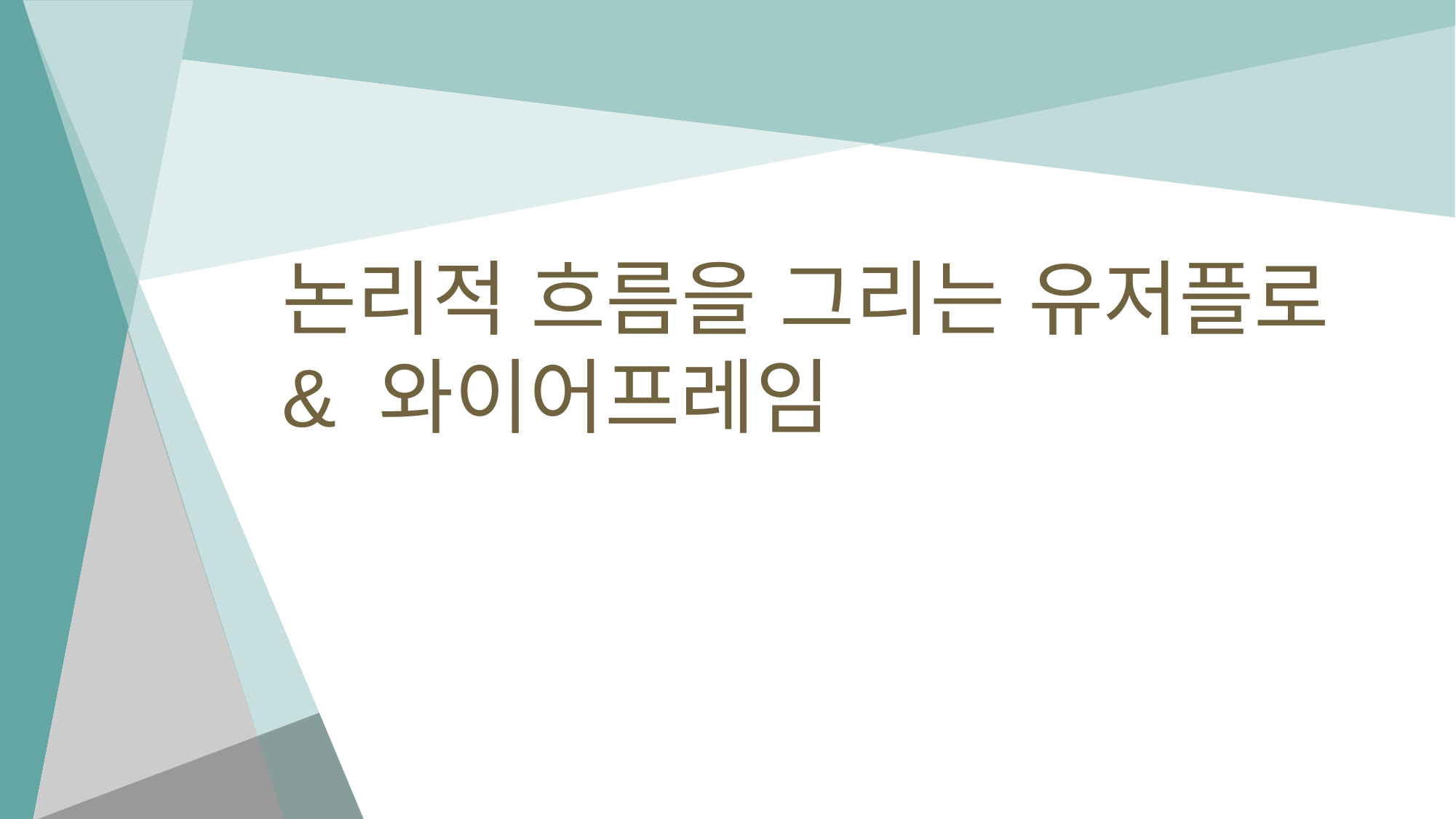

# 논리적 흐름을 그리는 유저플로 & 와이어프레임